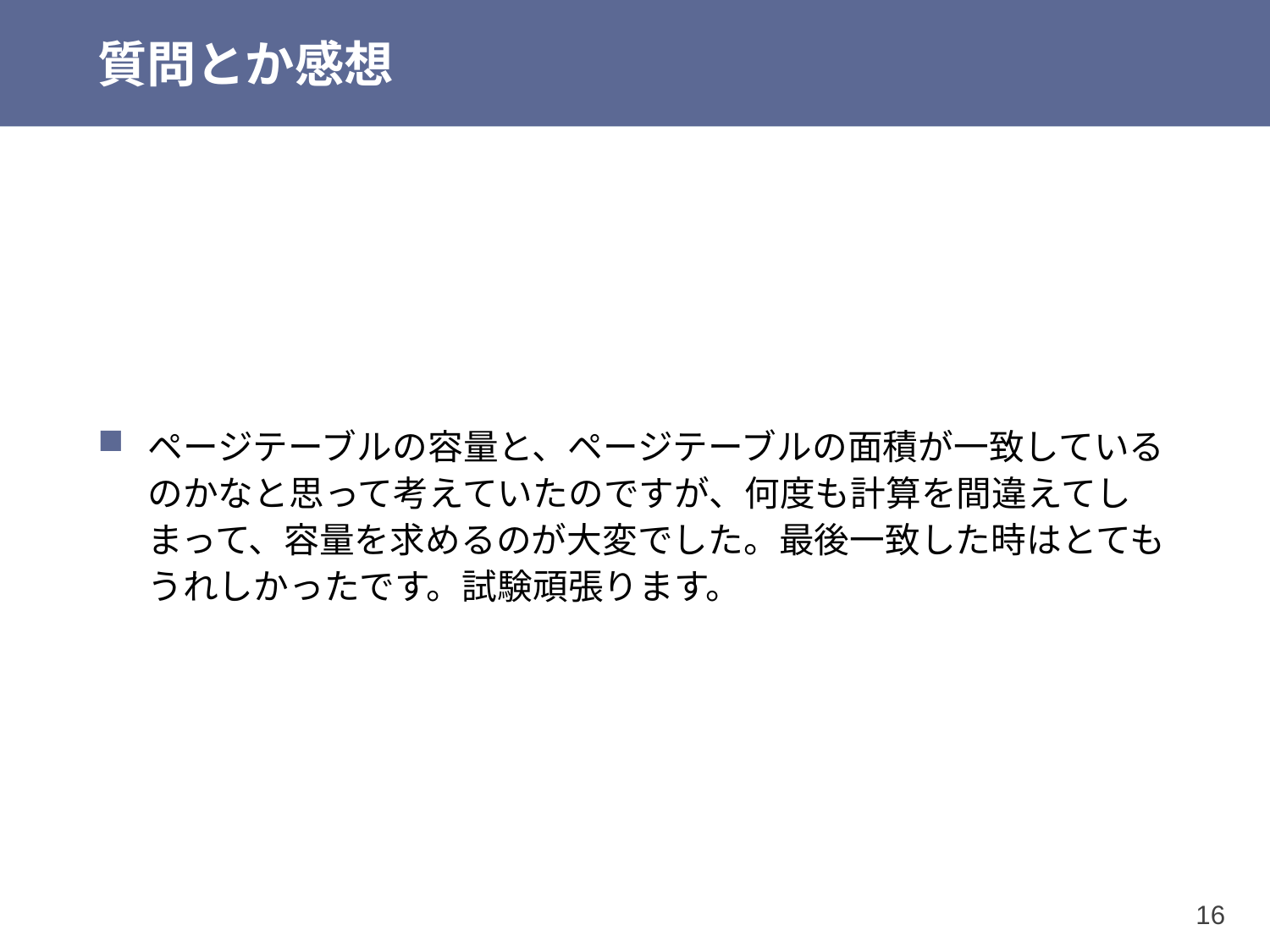

# 質問とか感想
ページテーブルの容量と、ページテーブルの面積が一致しているのかなと思って考えていたのですが、何度も計算を間違えてしまって、容量を求めるのが大変でした。最後一致した時はとてもうれしかったです。試験頑張ります。